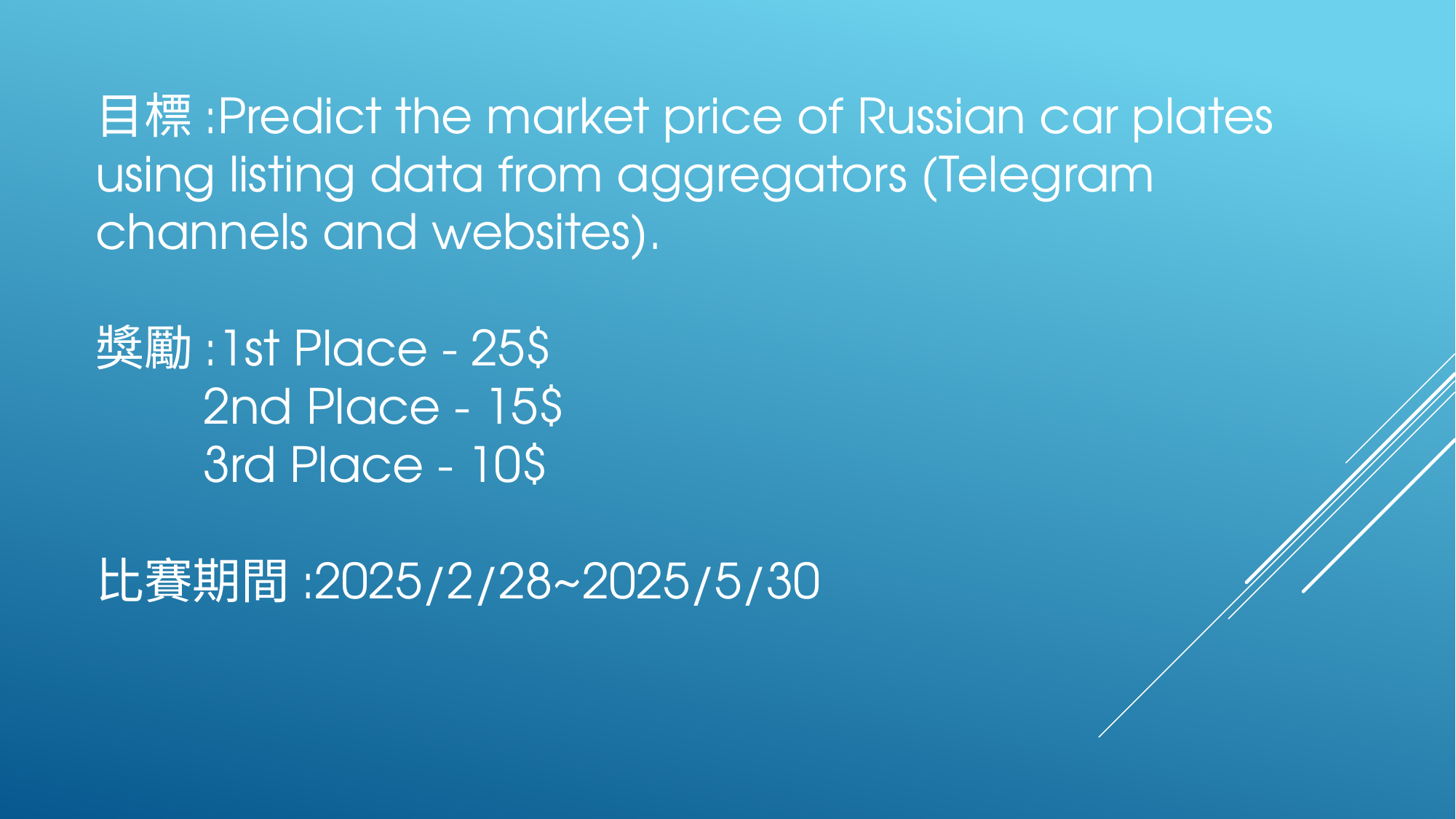

目標:Predict the market price of Russian car plates using listing data from aggregators (Telegram channels and websites).

獎勵:1st Place - 25$
        2nd Place - 15$
        3rd Place - 10$

比賽期間:2025/2/28~2025/5/30